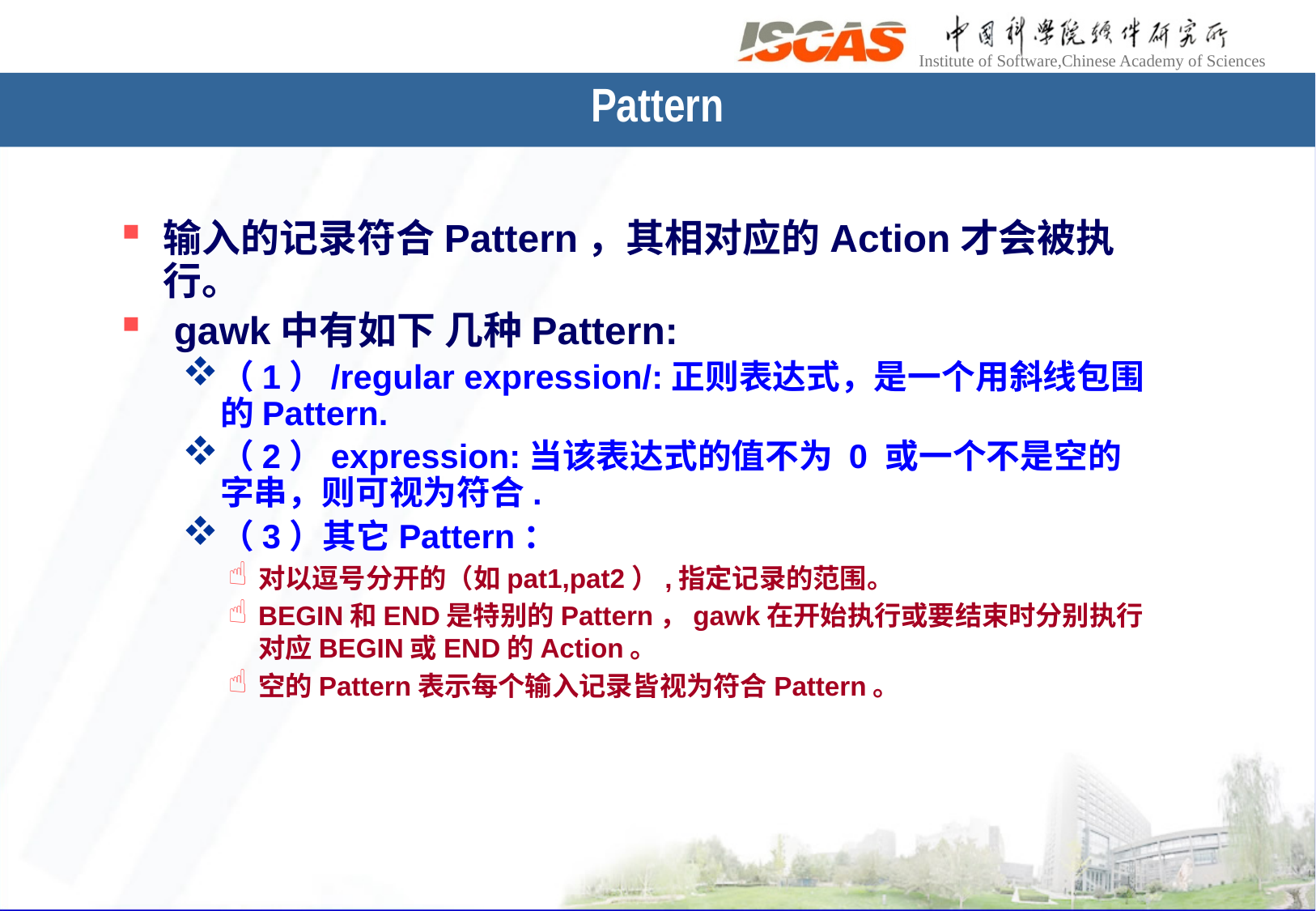

Pattern
输入的记录符合Pattern，其相对应的Action才会被执行。
 gawk中有如下 几种Pattern:
（1）/regular expression/:正则表达式，是一个用斜线包围的Pattern.
（2）expression:当该表达式的值不为 0 或一个不是空的字串，则可视为符合.
（3）其它Pattern：
对以逗号分开的（如pat1,pat2）,指定记录的范围。
BEGIN和END是特别的Pattern，gawk在开始执行或要结束时分别执行对应BEGIN或END的Action。
空的Pattern表示每个输入记录皆视为符合Pattern。